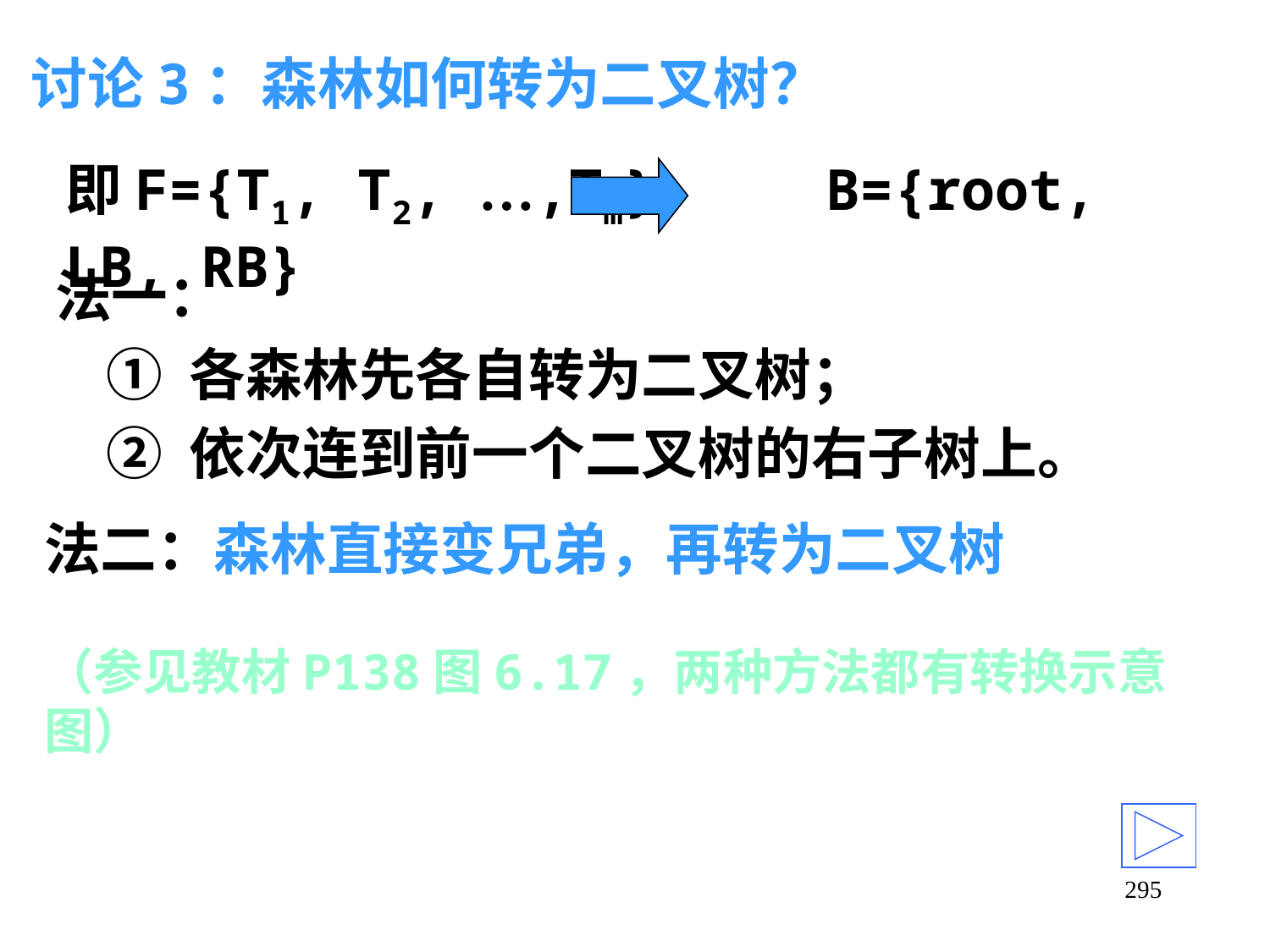

讨论3：森林如何转为二叉树？
即F={T1, T2, …,Tm}     B={root, LB, RB}

法一：
    ① 各森林先各自转为二叉树；
    ② 依次连到前一个二叉树的右子树上。
法二：森林直接变兄弟，再转为二叉树
（参见教材P138图6.17，两种方法都有转换示意图）

295